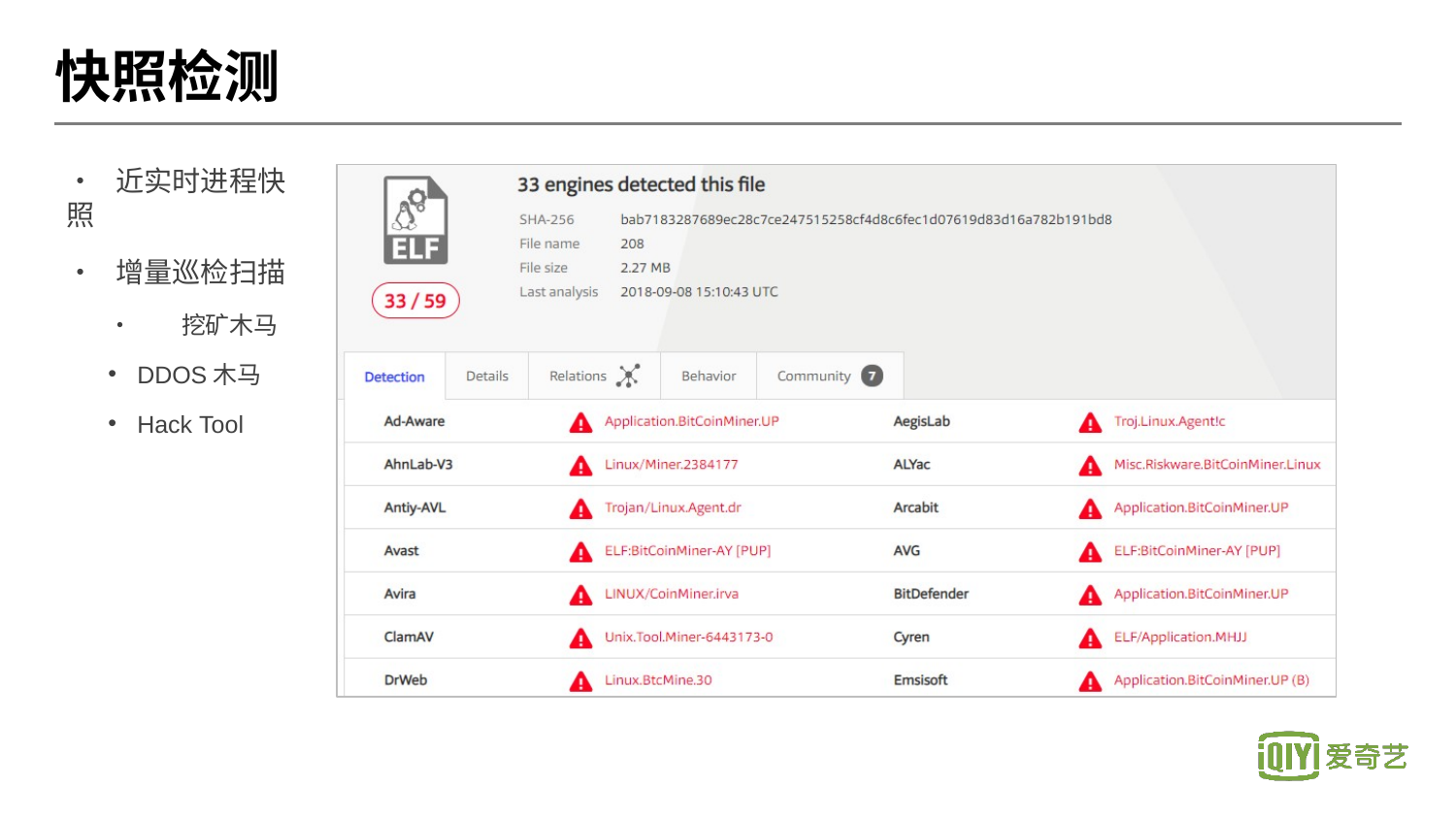

# 快照检测
•  近实时进程快照
•  增量巡检扫描
•	挖矿木马
DDOS木马
Hack Tool